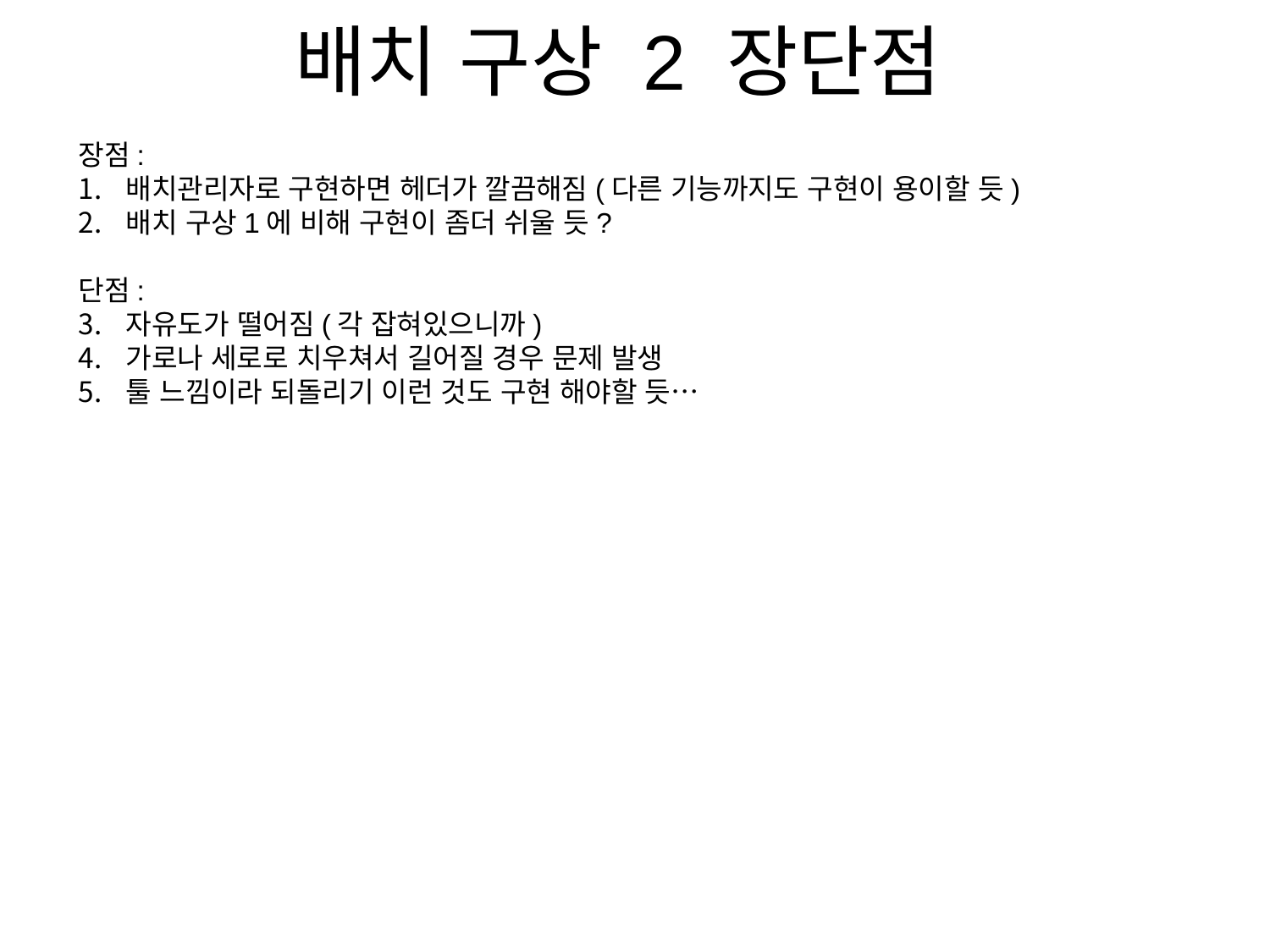

배치 구상 2 장단점
장점:
배치관리자로 구현하면 헤더가 깔끔해짐(다른 기능까지도 구현이 용이할 듯)
배치 구상1에 비해 구현이 좀더 쉬울 듯?
단점:
자유도가 떨어짐(각 잡혀있으니까)
가로나 세로로 치우쳐서 길어질 경우 문제 발생
툴 느낌이라 되돌리기 이런 것도 구현 해야할 듯…